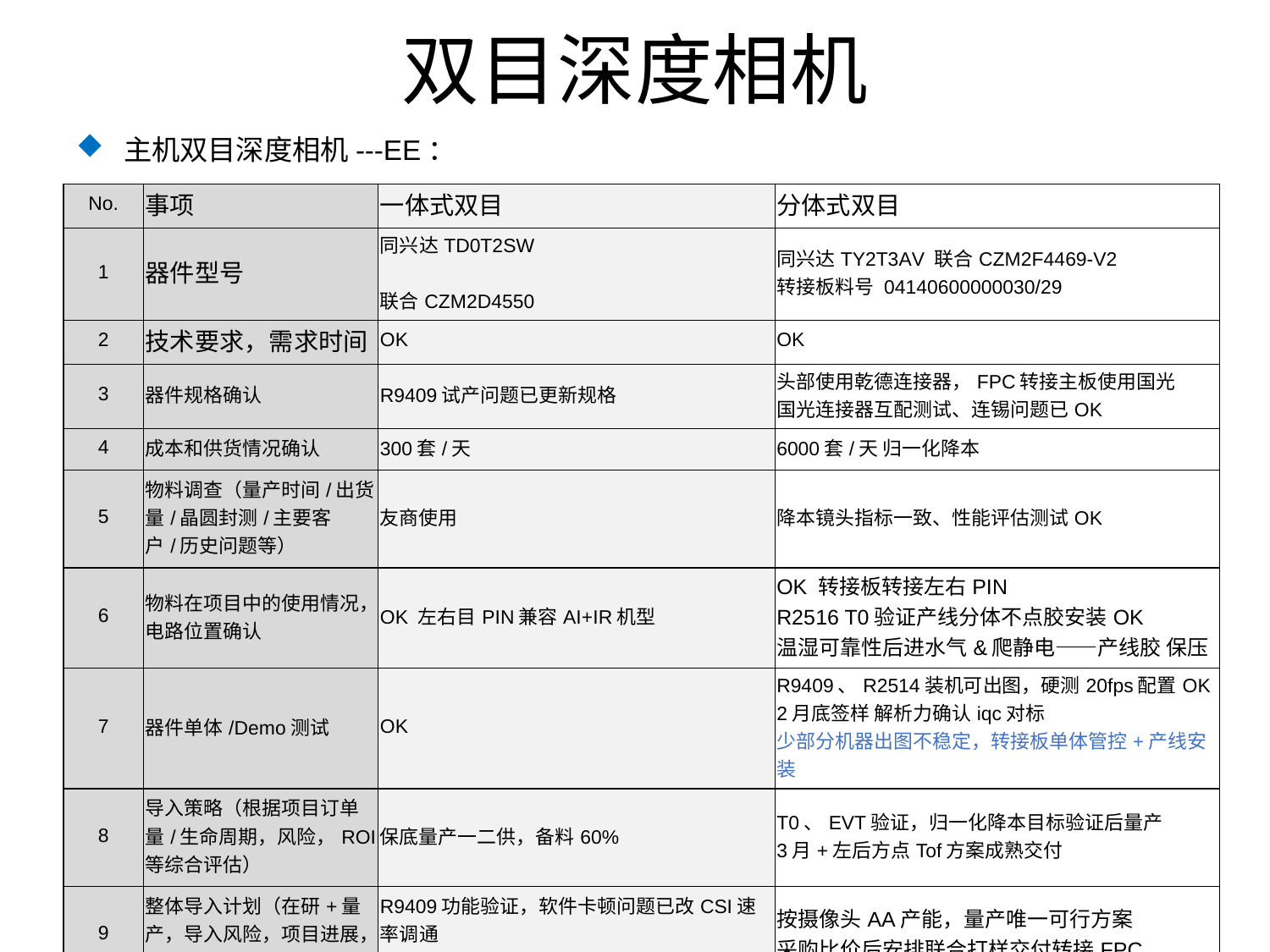

# 双目深度相机
主机双目深度相机---EE：
| No. | 事项 | 一体式双目 | 分体式双目 |
| --- | --- | --- | --- |
| 1 | 器件型号 | 同兴达TD0T2SW 联合CZM2D4550 | 同兴达TY2T3AV 联合CZM2F4469-V2 转接板料号 04140600000030/29 |
| 2 | 技术要求，需求时间 | OK | OK |
| 3 | 器件规格确认 | R9409试产问题已更新规格 | 头部使用乾德连接器，FPC转接主板使用国光 国光连接器互配测试、连锡问题已OK |
| 4 | 成本和供货情况确认 | 300套/天 | 6000套/天 归一化降本 |
| 5 | 物料调查（量产时间/出货量/晶圆封测/主要客户/历史问题等） | 友商使用 | 降本镜头指标一致、性能评估测试OK |
| 6 | 物料在项目中的使用情况，电路位置确认 | OK 左右目PIN兼容AI+IR机型 | OK 转接板转接左右PIN R2516 T0验证产线分体不点胶安装OK 温湿可靠性后进水气&爬静电——产线胶 保压 |
| 7 | 器件单体/Demo测试 | OK | R9409、R2514装机可出图，硬测20fps配置OK 2月底签样 解析力确认iqc对标 少部分机器出图不稳定，转接板单体管控+产线安装 |
| 8 | 导入策略（根据项目订单量/生命周期，风险，ROI等综合评估） | 保底量产一二供，备料60% | T0、EVT验证，归一化降本目标验证后量产 3月+左后方点Tof方案成熟交付 |
| 9 | 整体导入计划（在研+量产，导入风险，项目进展，验证计划匹配度等） | R9409功能验证，软件卡顿问题已改CSI速率调通 R2514/29 T0验证产线不点胶安装OK | 按摄像头AA产能，量产唯一可行方案 采购比价后安排联合打样交付转接FPC |